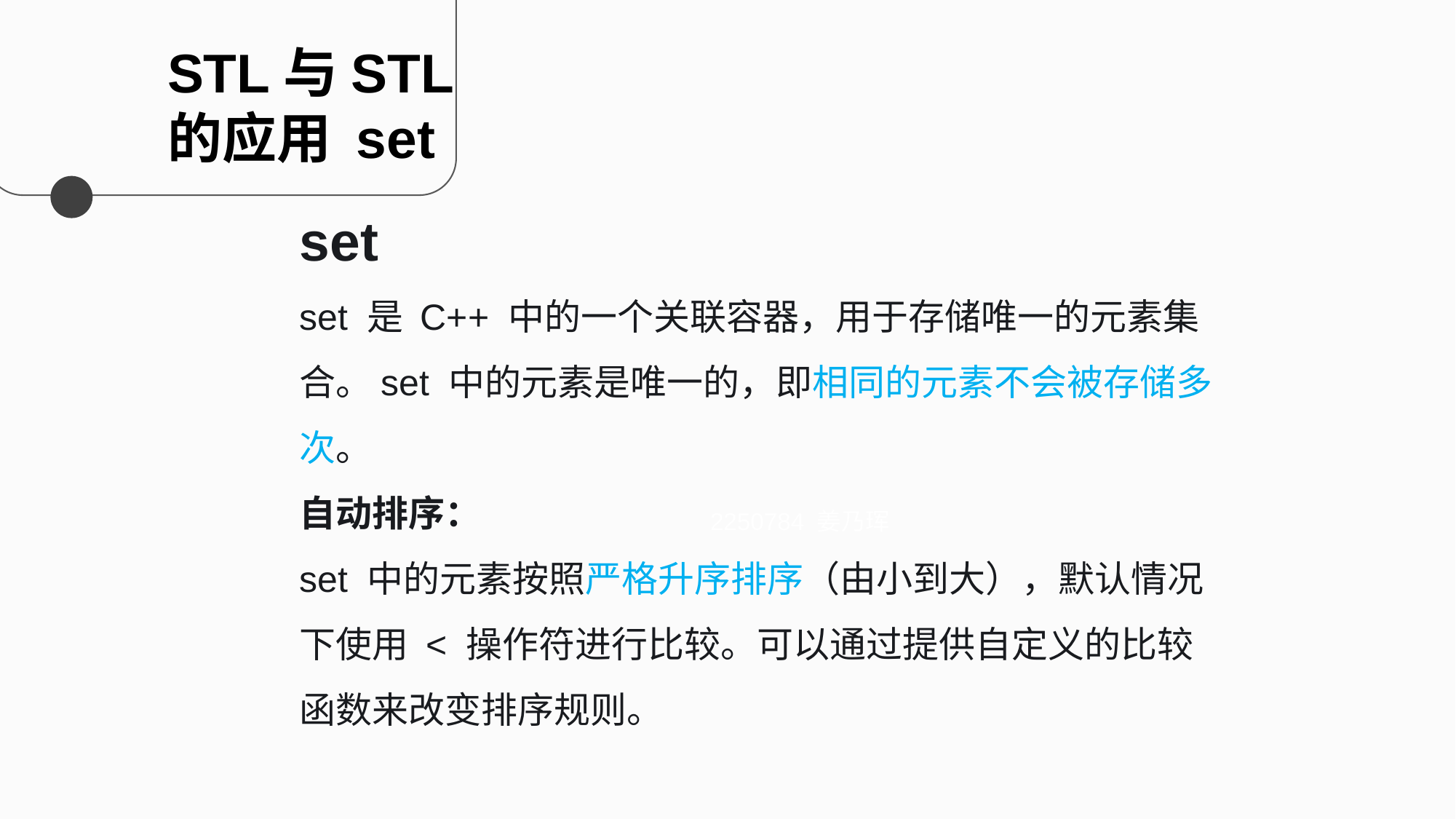

STL与STL
的应用 set

set
set 是 C++ 中的一个关联容器，用于存储唯一的元素集合。set 中的元素是唯一的，即相同的元素不会被存储多次。
自动排序：
set 中的元素按照严格升序排序（由小到大），默认情况下使用 < 操作符进行比较。可以通过提供自定义的比较函数来改变排序规则。
2250784 姜乃珲